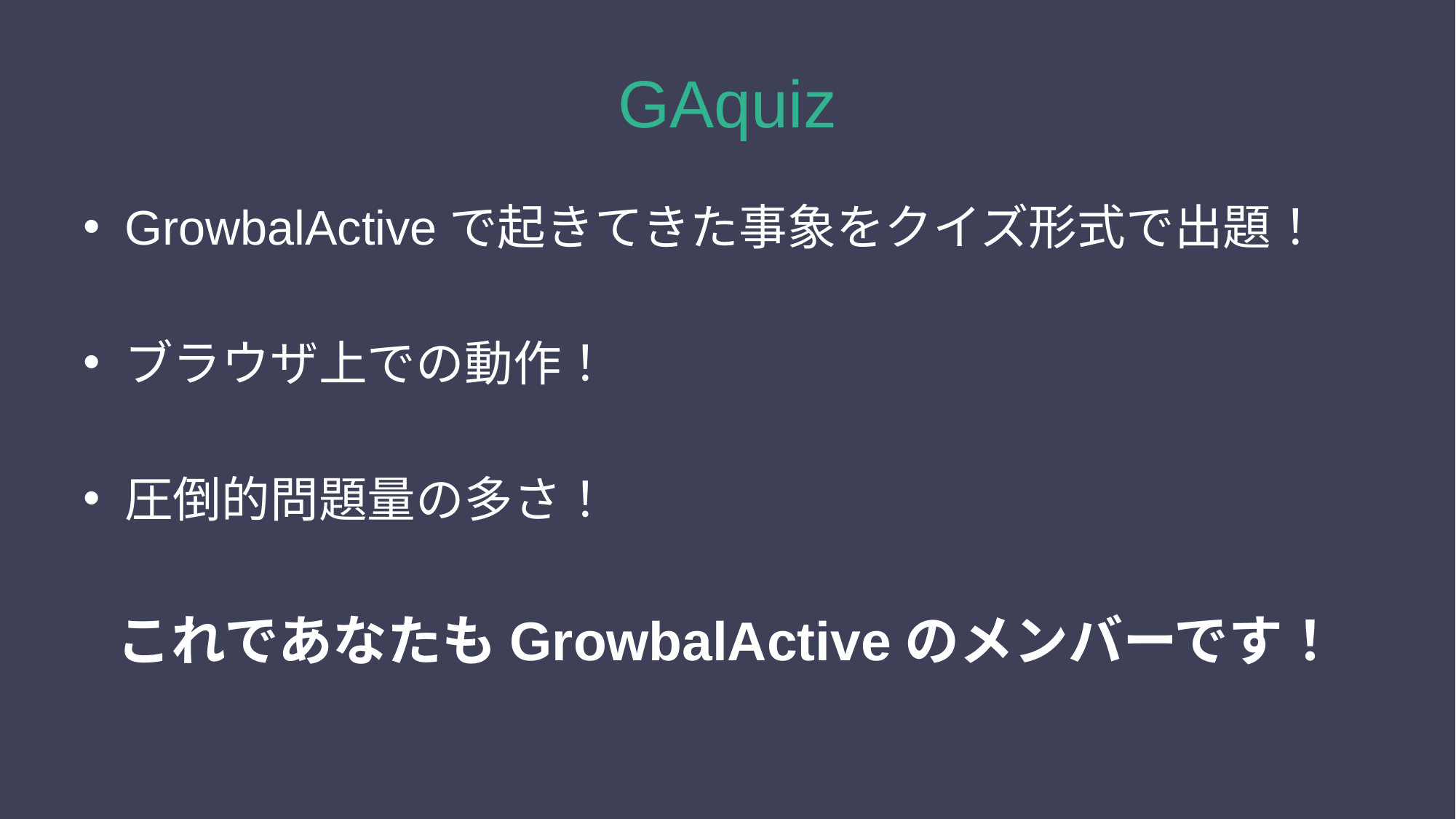

# GAquiz
GrowbalActiveで起きてきた事象をクイズ形式で出題！

ブラウザ上での動作！

圧倒的問題量の多さ！

これであなたもGrowbalActiveのメンバーです！